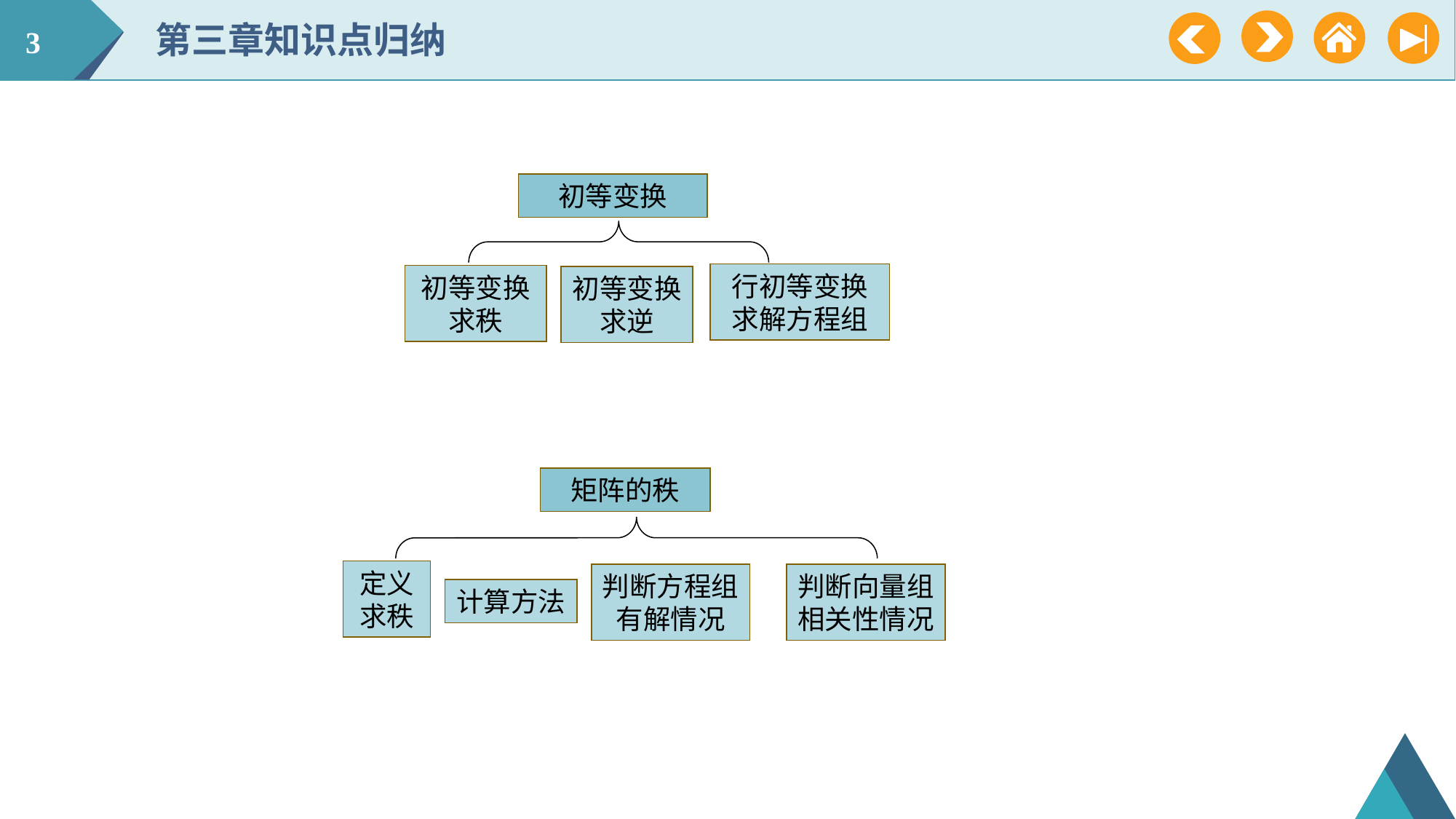

3              第三章知识点归纳

初等变换
行初等变换
求解方程组
初等变换求秩
初等变换
求逆

矩阵的秩
定义
求秩
判断方程组有解情况
判断向量组相关性情况
计算方法
11